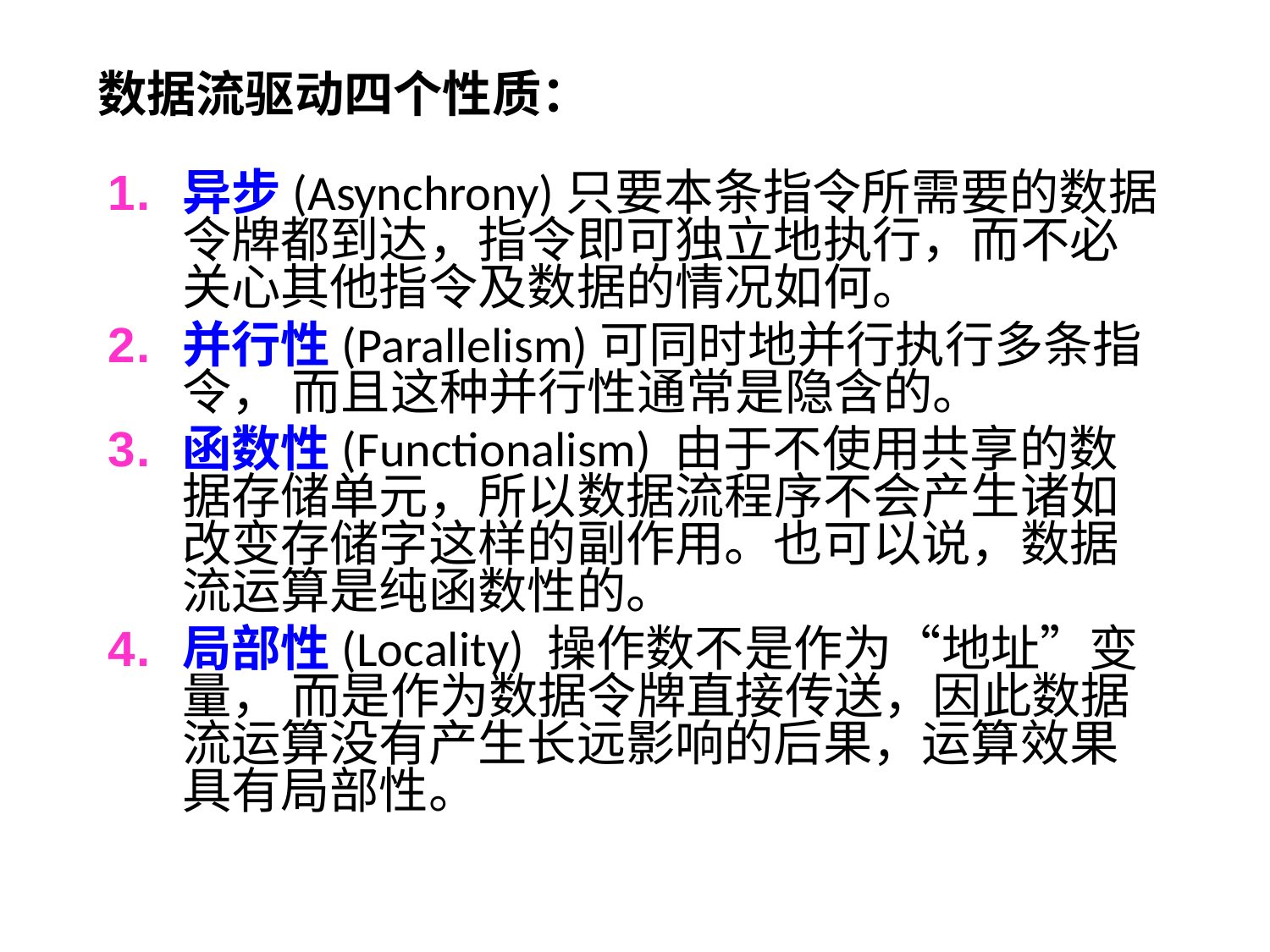

# 数据流驱动四个性质：
异步(Asynchrony)只要本条指令所需要的数据令牌都到达，指令即可独立地执行，而不必关心其他指令及数据的情况如何。
并行性(Parallelism)可同时地并行执行多条指令， 而且这种并行性通常是隐含的。
函数性(Functionalism) 由于不使用共享的数据存储单元，所以数据流程序不会产生诸如改变存储字这样的副作用。也可以说，数据流运算是纯函数性的。
局部性(Locality) 操作数不是作为“地址”变量， 而是作为数据令牌直接传送，因此数据流运算没有产生长远影响的后果，运算效果具有局部性。